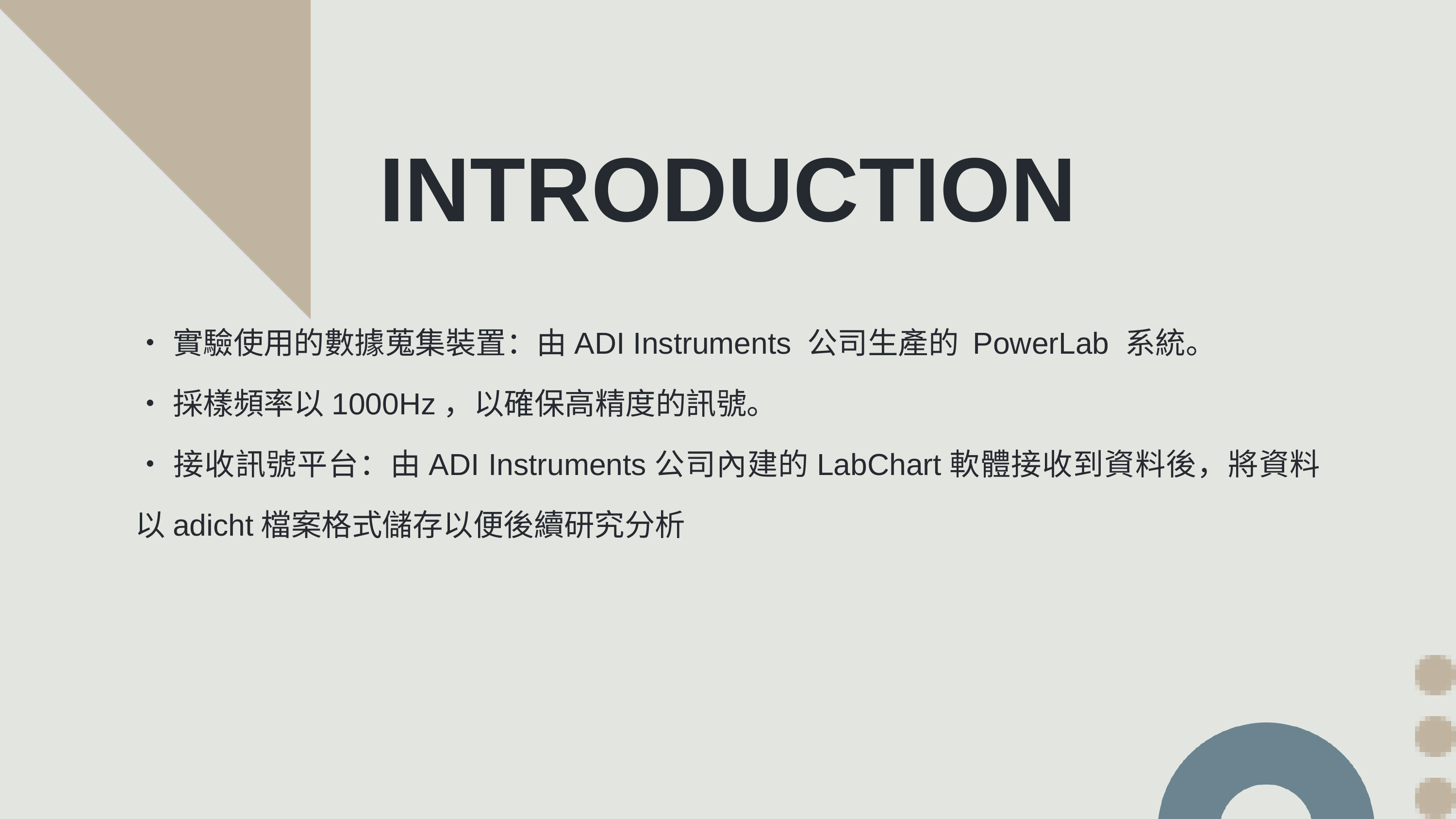

INTRODUCTION
•實驗使用的數據蒐集裝置：由ADI Instruments 公司生產的 PowerLab 系統。
•採樣頻率以1000Hz，以確保高精度的訊號。
•接收訊號平台：由ADI Instruments公司內建的LabChart軟體接收到資料後，將資料以adicht檔案格式儲存以便後續研究分析